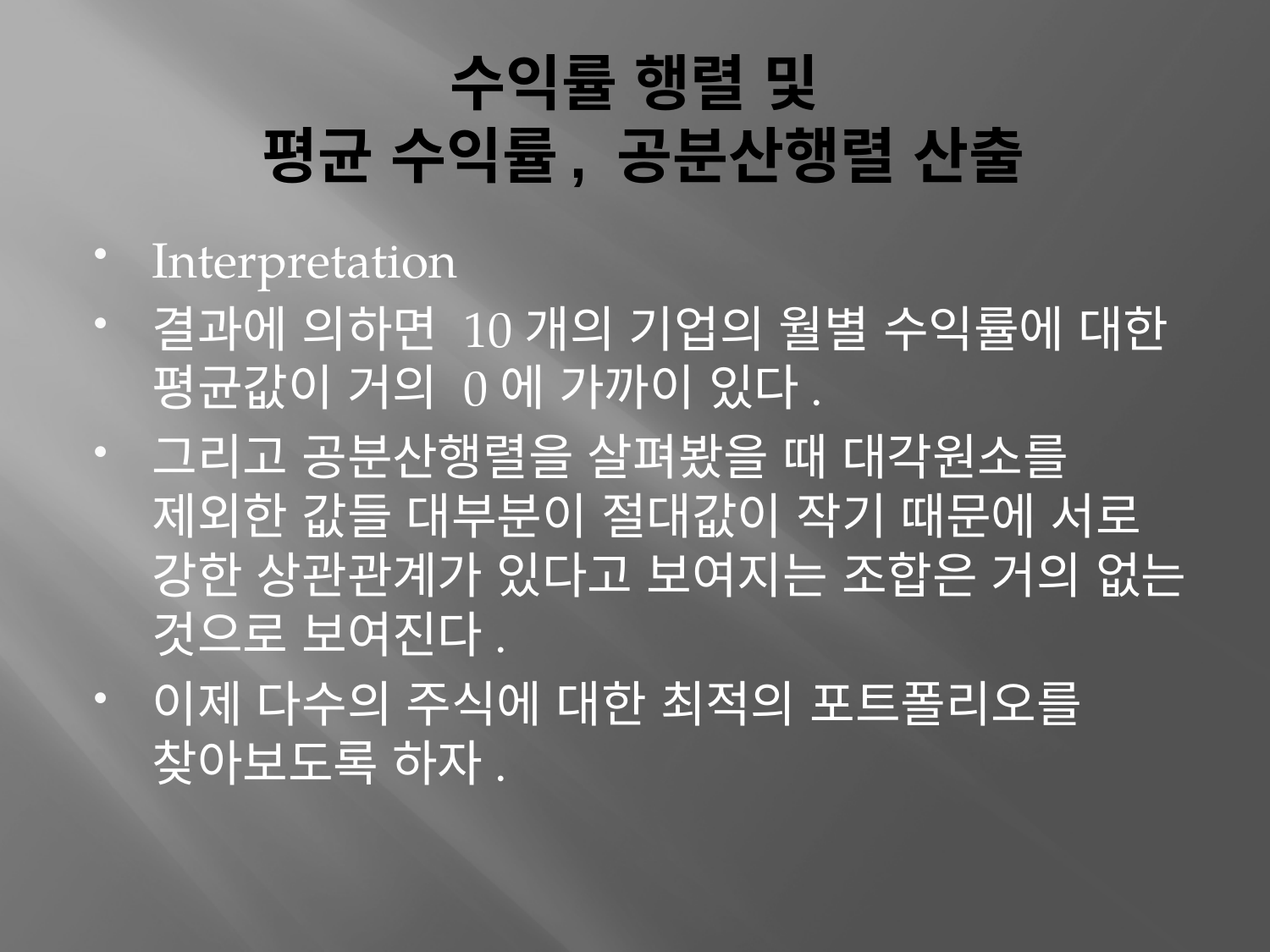

# 수익률 행렬 및 평균 수익률, 공분산행렬 산출
Interpretation
결과에 의하면 10개의 기업의 월별 수익률에 대한 평균값이 거의 0에 가까이 있다.
그리고 공분산행렬을 살펴봤을 때 대각원소를 제외한 값들 대부분이 절대값이 작기 때문에 서로 강한 상관관계가 있다고 보여지는 조합은 거의 없는 것으로 보여진다.
이제 다수의 주식에 대한 최적의 포트폴리오를 찾아보도록 하자.